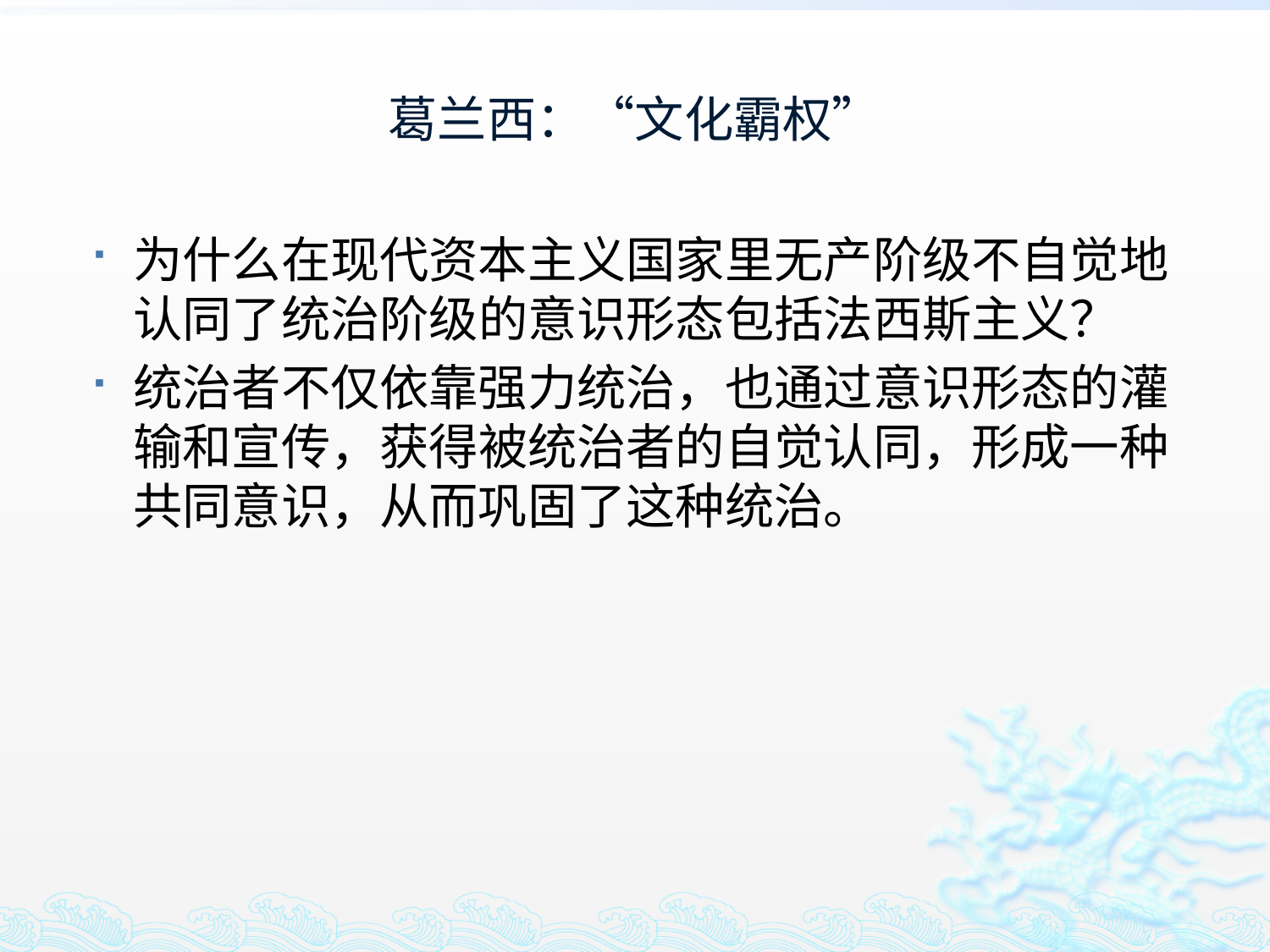

# 葛兰西：“文化霸权”
为什么在现代资本主义国家里无产阶级不自觉地认同了统治阶级的意识形态包括法西斯主义？
统治者不仅依靠强力统治，也通过意识形态的灌输和宣传，获得被统治者的自觉认同，形成一种共同意识，从而巩固了这种统治。